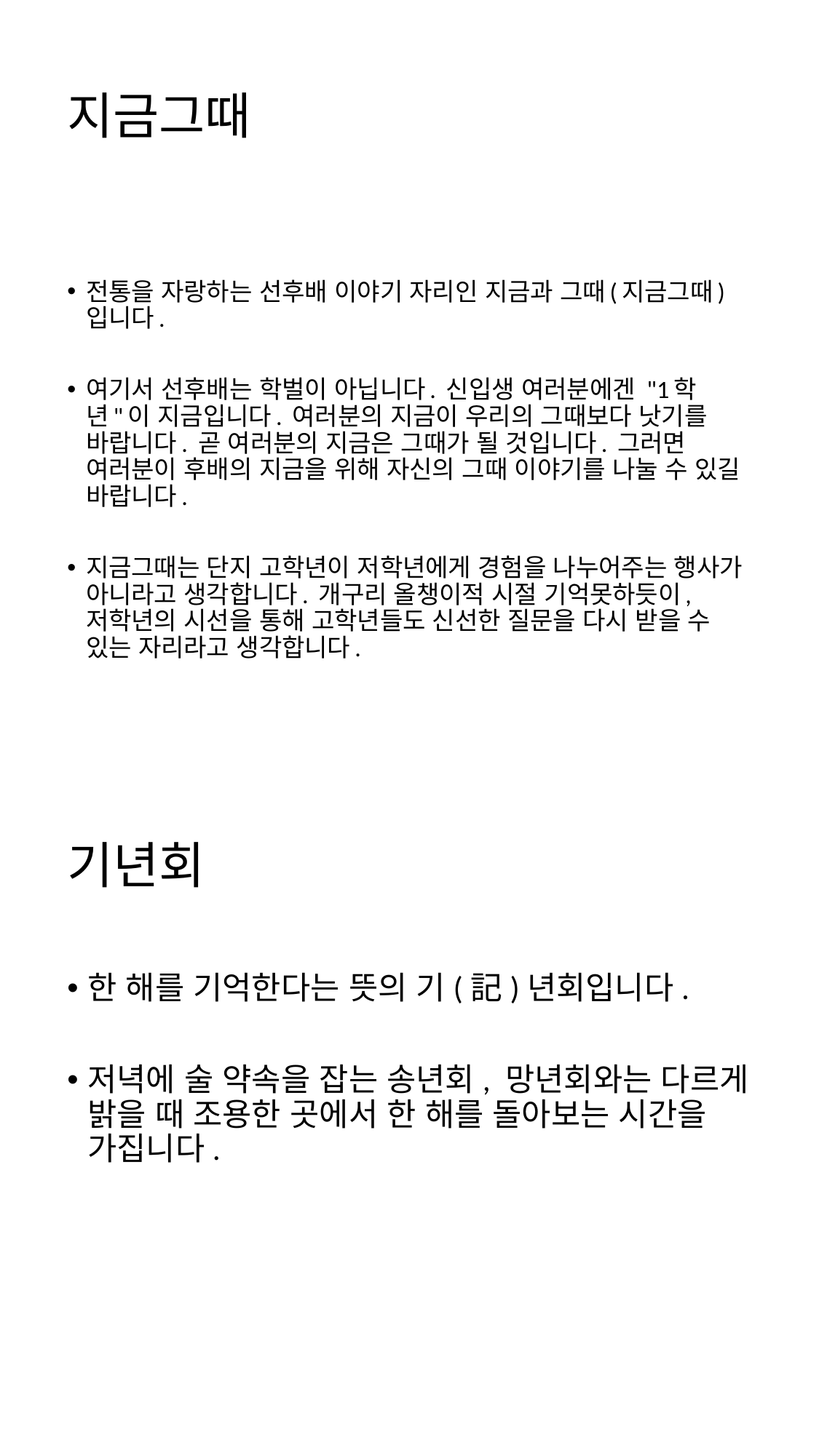

# 지금그때
전통을 자랑하는 선후배 이야기 자리인 지금과 그때(지금그때)입니다.

여기서 선후배는 학벌이 아닙니다. 신입생 여러분에겐 "1학년"이 지금입니다. 여러분의 지금이 우리의 그때보다 낫기를 바랍니다. 곧 여러분의 지금은 그때가 될 것입니다. 그러면 여러분이 후배의 지금을 위해 자신의 그때 이야기를 나눌 수 있길 바랍니다.

지금그때는 단지 고학년이 저학년에게 경험을 나누어주는 행사가 아니라고 생각합니다. 개구리 올챙이적 시절 기억못하듯이, 저학년의 시선을 통해 고학년들도 신선한 질문을 다시 받을 수 있는 자리라고 생각합니다.
기년회
한 해를 기억한다는 뜻의 기(記)년회입니다.

저녁에 술 약속을 잡는 송년회, 망년회와는 다르게 밝을 때 조용한 곳에서 한 해를 돌아보는 시간을 가집니다.